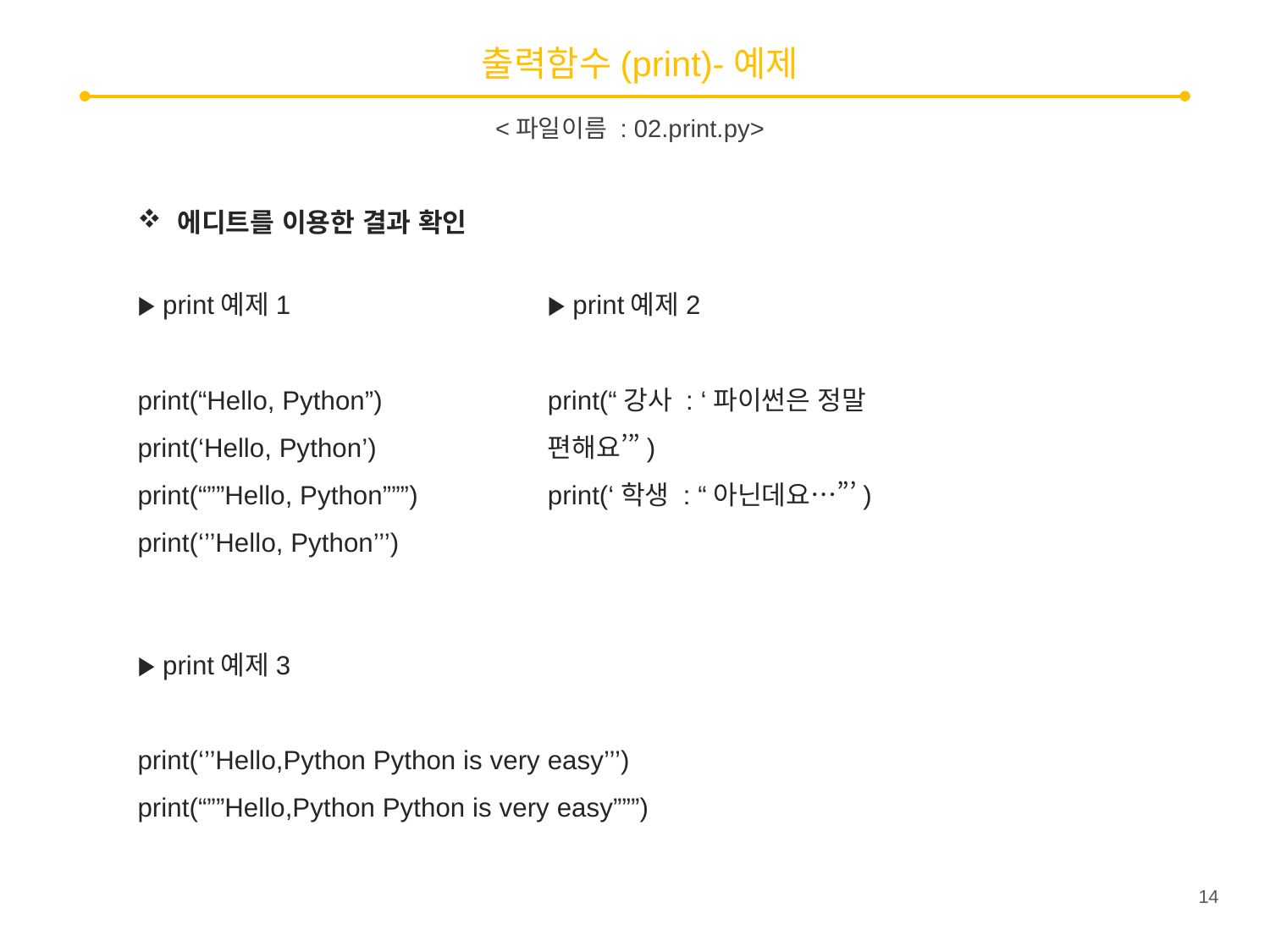

# 출력함수(print)-예제
<파일이름 : 02.print.py>
에디트를 이용한 결과 확인
▶ print예제1

print(“Hello, Python”)
print(‘Hello, Python’)
print(“””Hello, Python”””)
print(‘’’Hello, Python’’’)

▶ print예제2

print(“강사 : ‘파이썬은 정말 편해요’”)
print(‘학생 : “아닌데요…”’)
▶ print예제3

print(‘’’Hello,Python Python is very easy’’’)
print(“””Hello,Python Python is very easy”””)